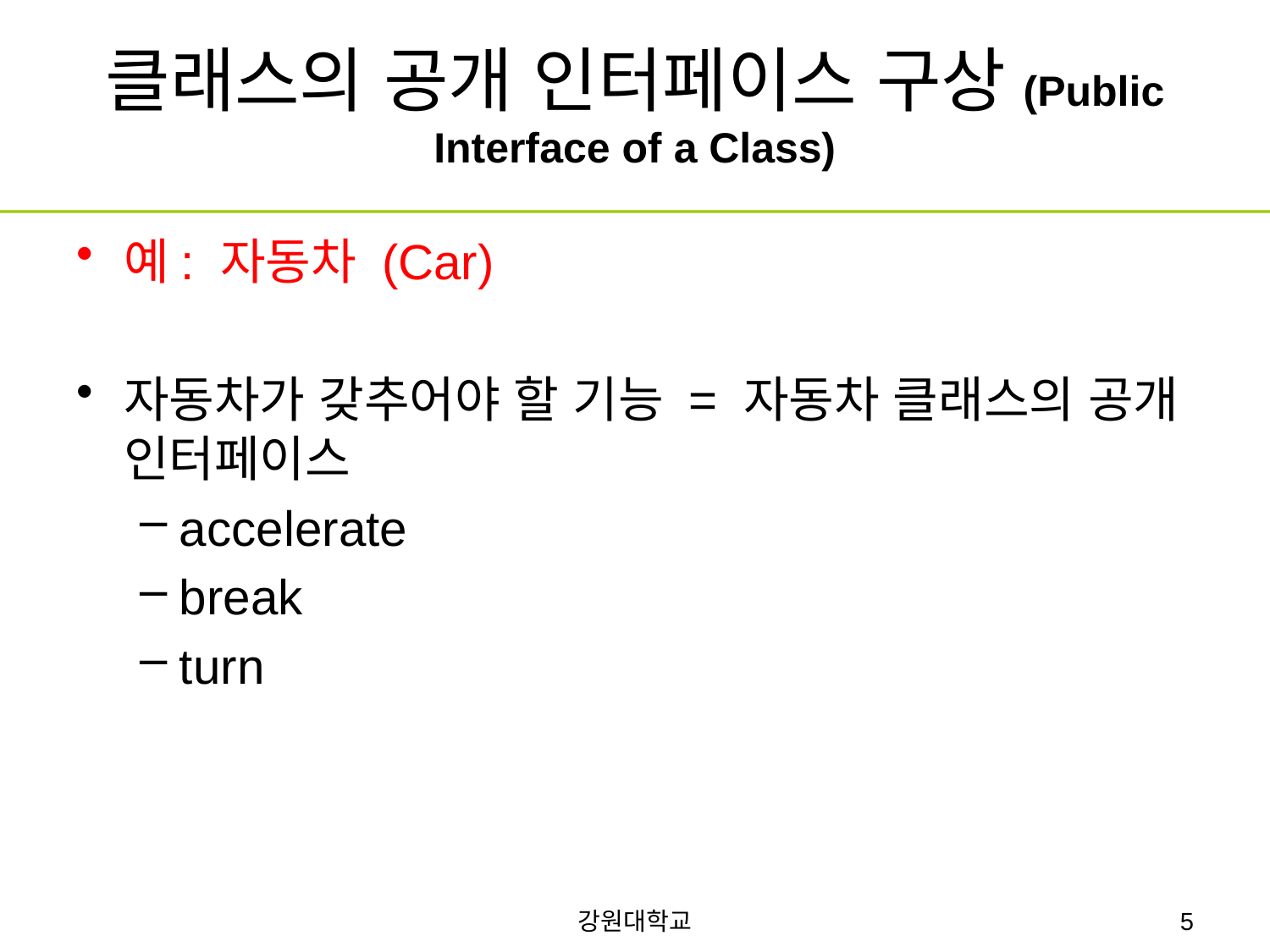

# 클래스의 공개 인터페이스 구상(Public Interface of a Class)

예: 자동차 (Car)

자동차가 갖추어야 할 기능 = 자동차 클래스의 공개 인터페이스
accelerate
break
turn

강원대학교
5